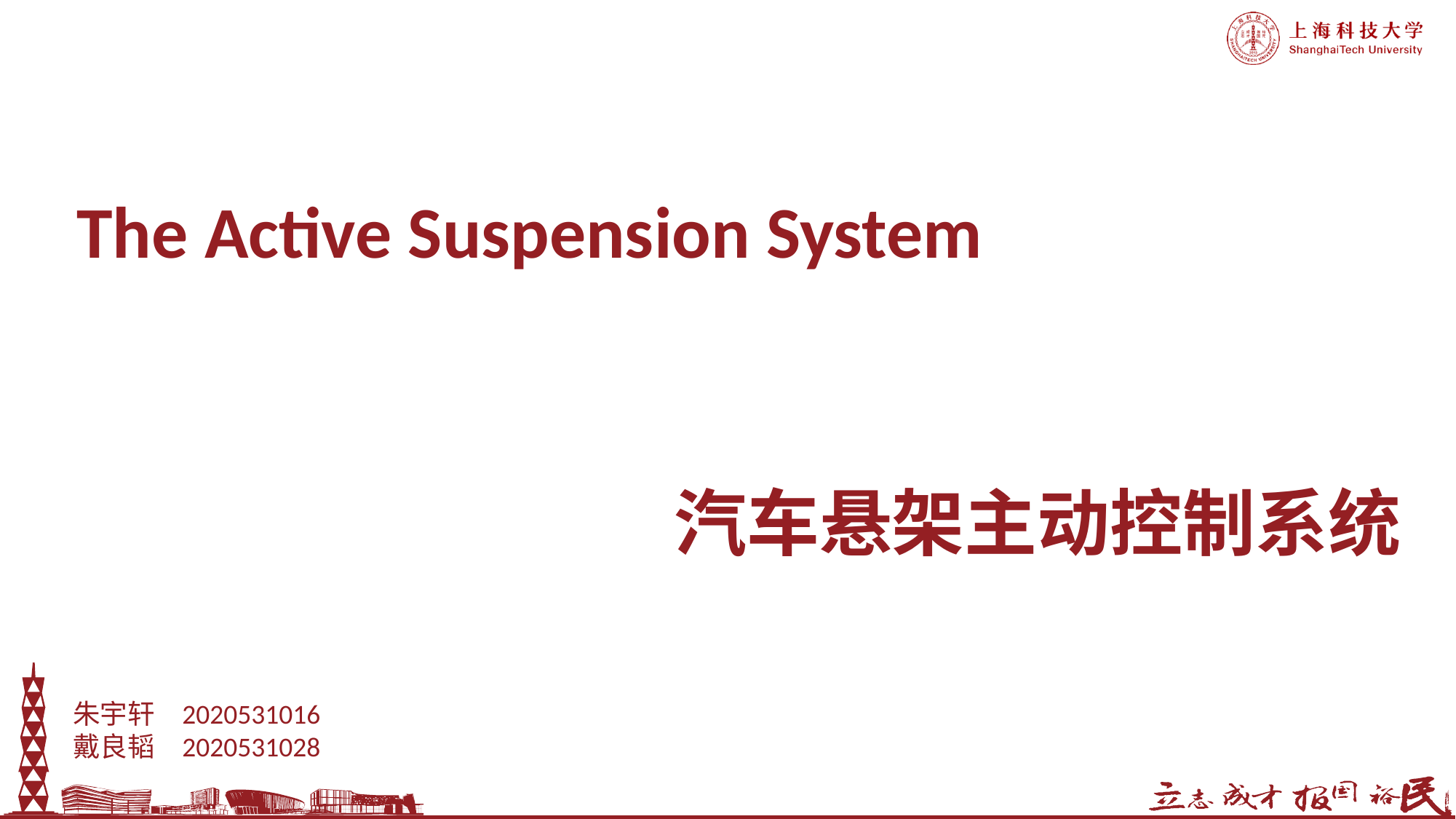

The Active Suspension System
汽车悬架主动控制系统
朱宇轩	2020531016
戴良韬	2020531028